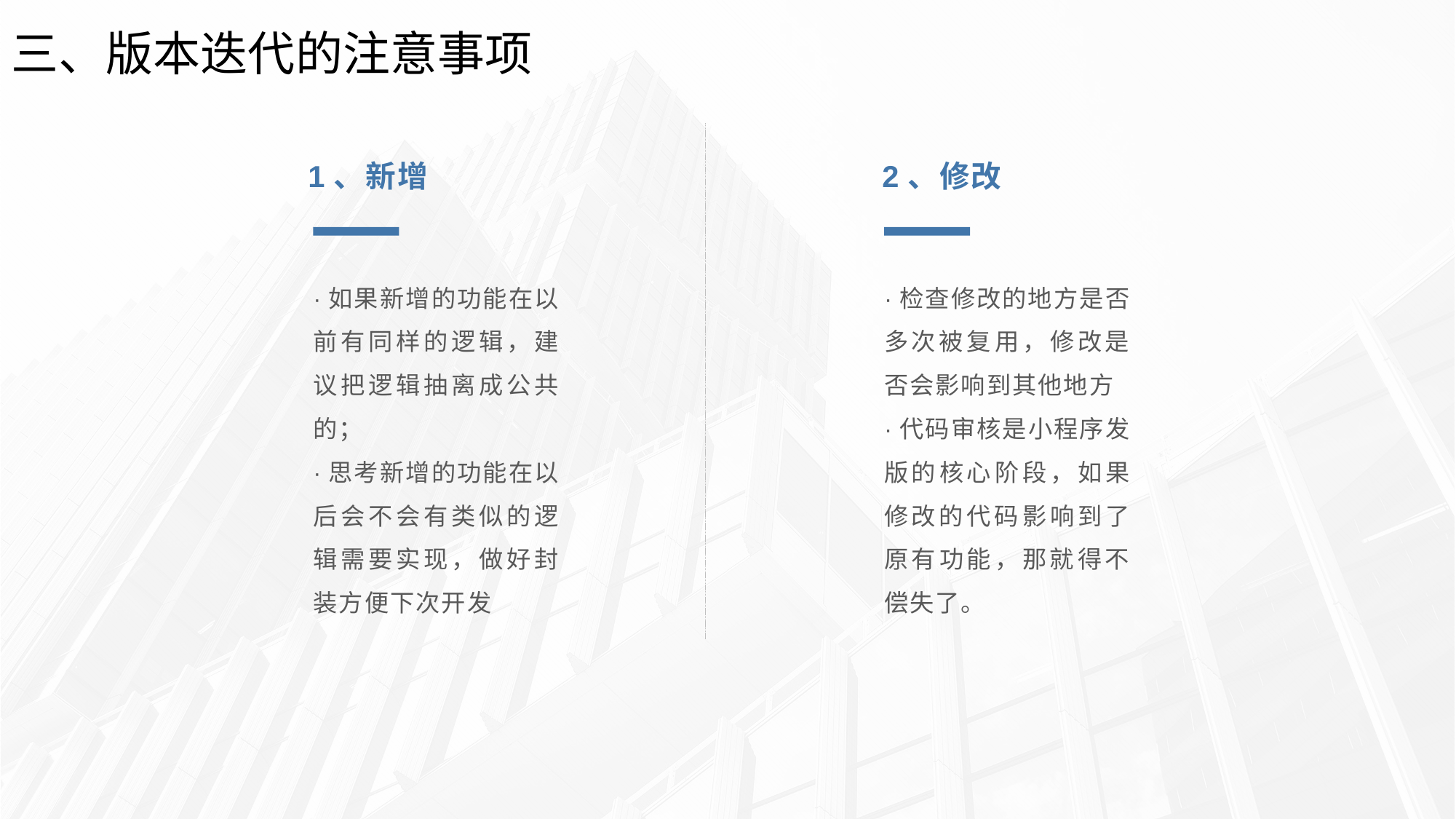

三、版本迭代的注意事项
1、新增

·如果新增的功能在以前有同样的逻辑，建议把逻辑抽离成公共的；
·思考新增的功能在以后会不会有类似的逻辑需要实现，做好封装方便下次开发
2、修改

·检查修改的地方是否多次被复用，修改是否会影响到其他地方
·代码审核是小程序发版的核心阶段，如果修改的代码影响到了原有功能，那就得不偿失了。